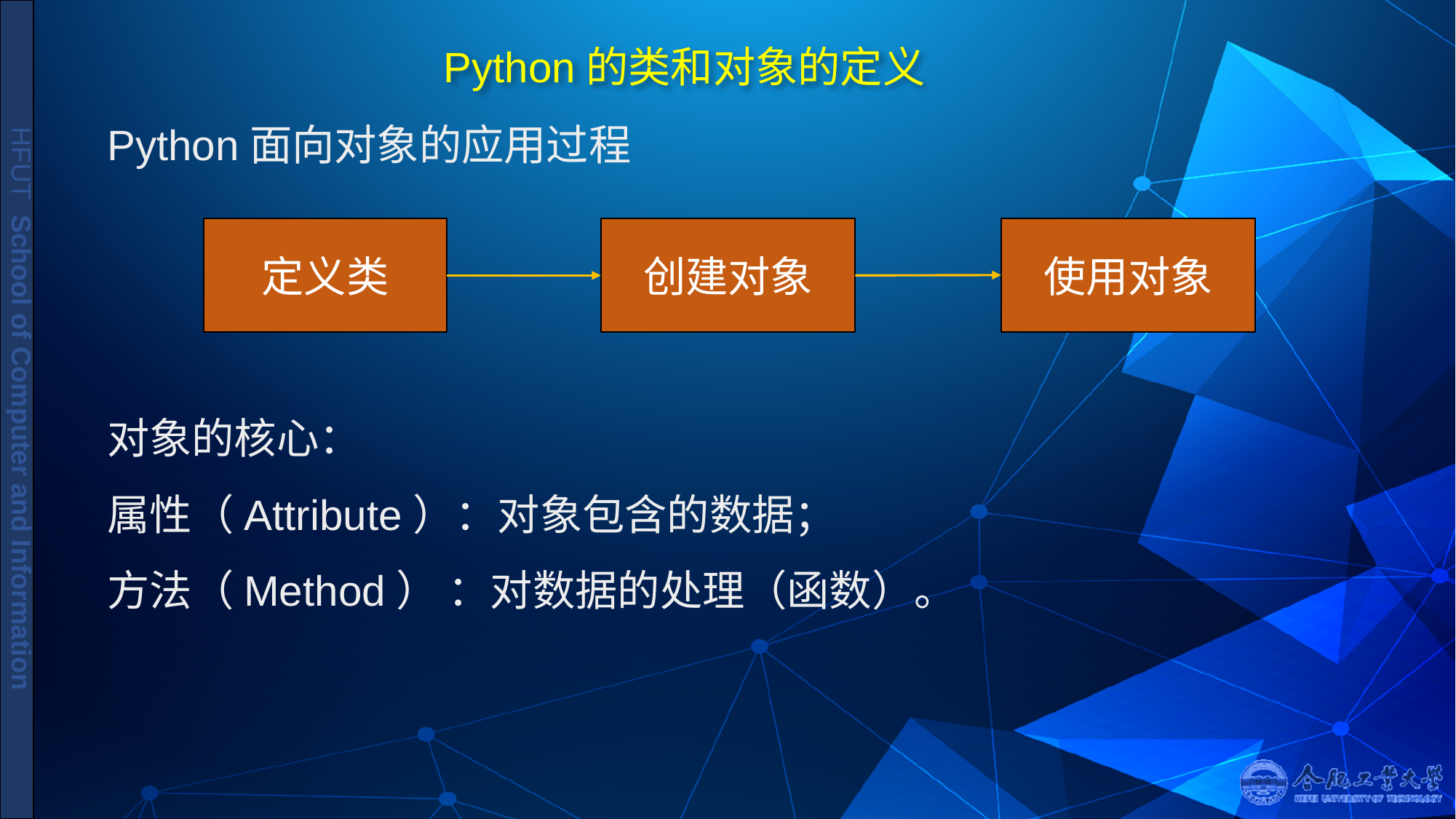

# Python的类和对象的定义
        Python面向对象的应用过程
使用对象
定义类
创建对象
对象的核心：
属性（Attribute）：对象包含的数据；
方法（Method） ：对数据的处理（函数）。